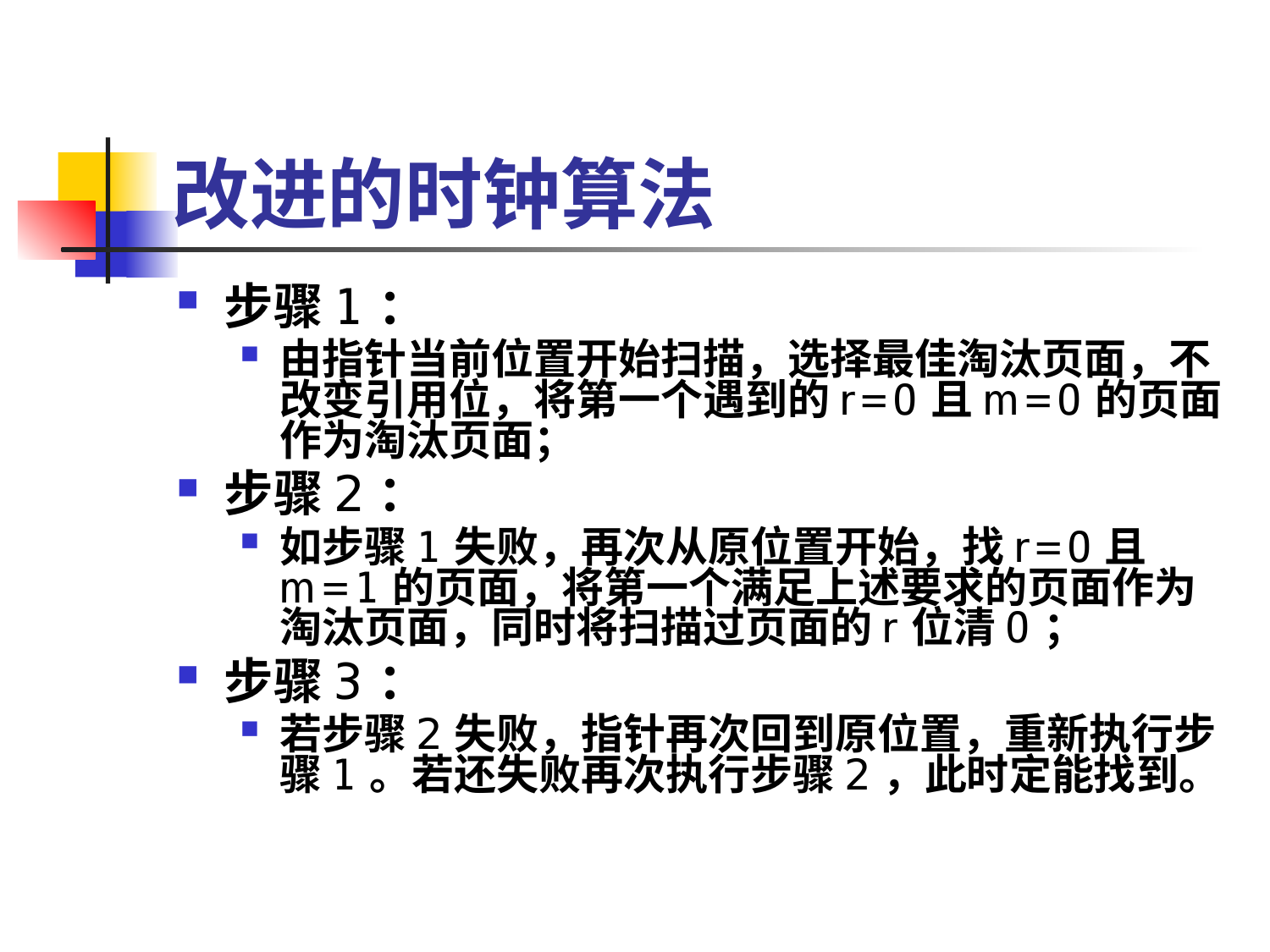

# 改进的时钟算法
步骤1：
由指针当前位置开始扫描，选择最佳淘汰页面，不改变引用位，将第一个遇到的r=0且m=0的页面作为淘汰页面；
步骤2：
如步骤1失败，再次从原位置开始，找r=0且m=1的页面，将第一个满足上述要求的页面作为淘汰页面，同时将扫描过页面的r位清0；
步骤3：
若步骤2失败，指针再次回到原位置，重新执行步骤1。若还失败再次执行步骤2，此时定能找到。